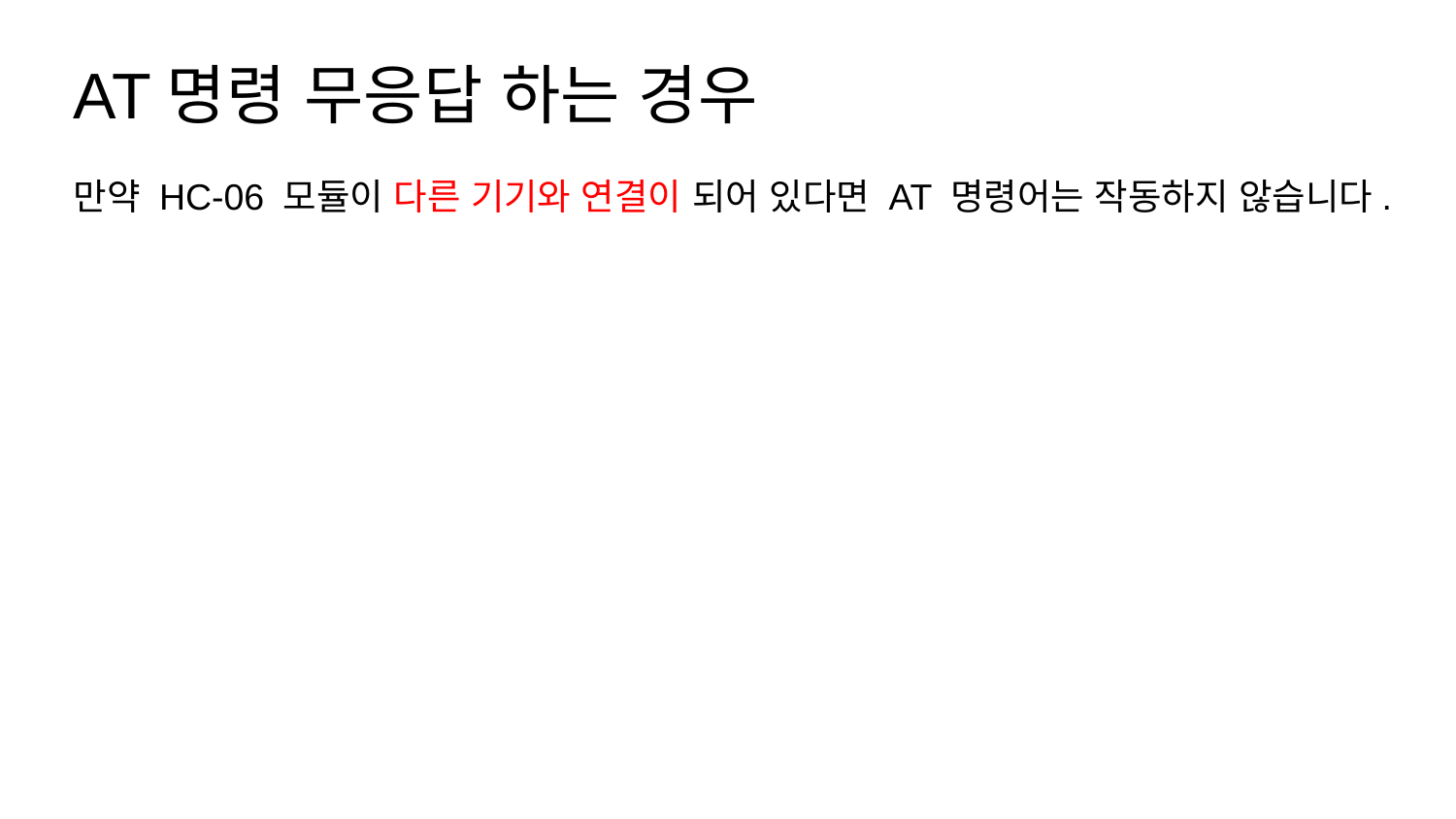

AT명령 무응답 하는 경우
만약 HC-06 모듈이 다른 기기와 연결이 되어 있다면 AT 명령어는 작동하지 않습니다.